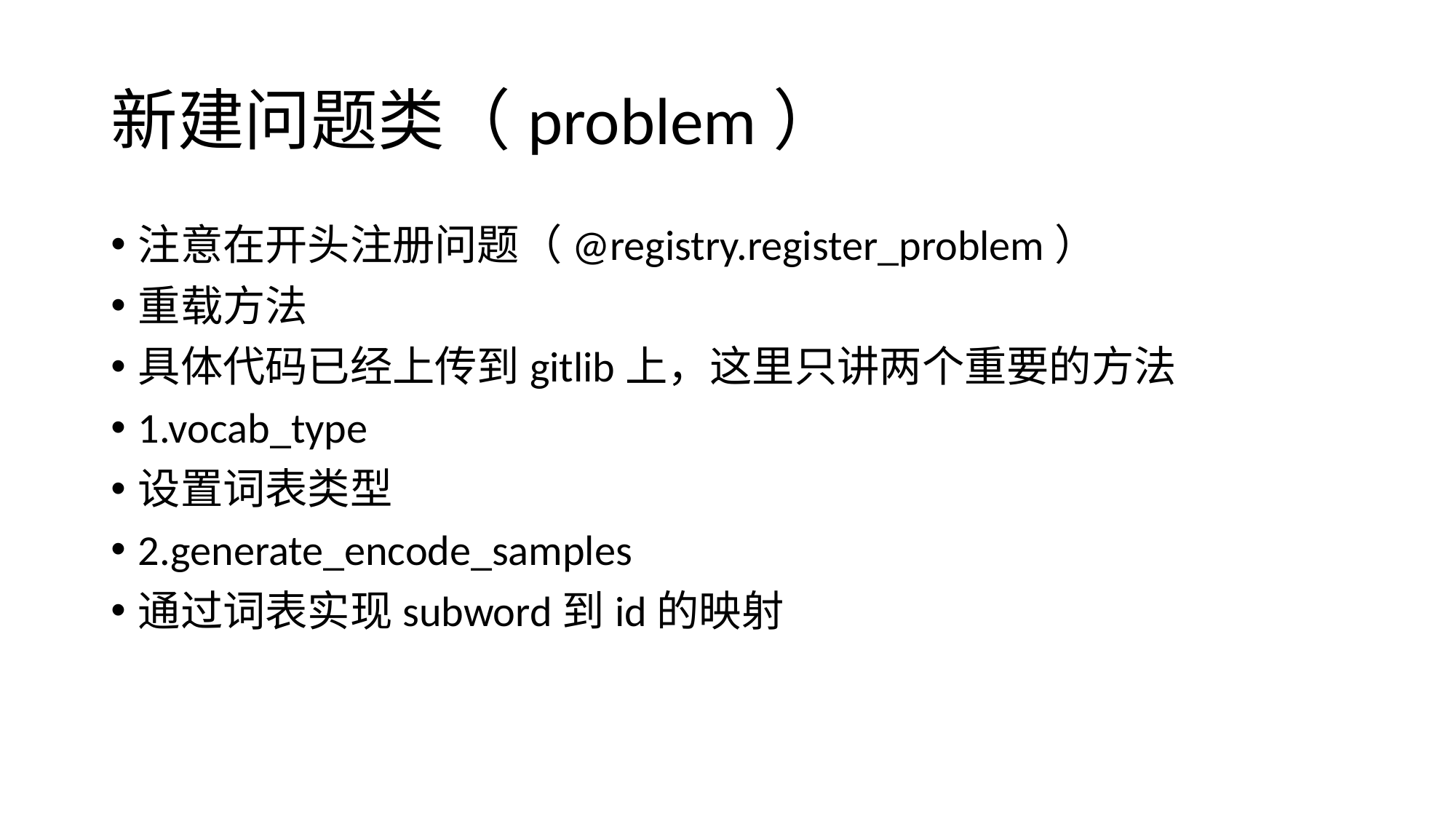

# 新建问题类（problem）
注意在开头注册问题（@registry.register_problem）
重载方法
具体代码已经上传到gitlib上，这里只讲两个重要的方法
1.vocab_type
设置词表类型
2.generate_encode_samples
通过词表实现subword到id的映射